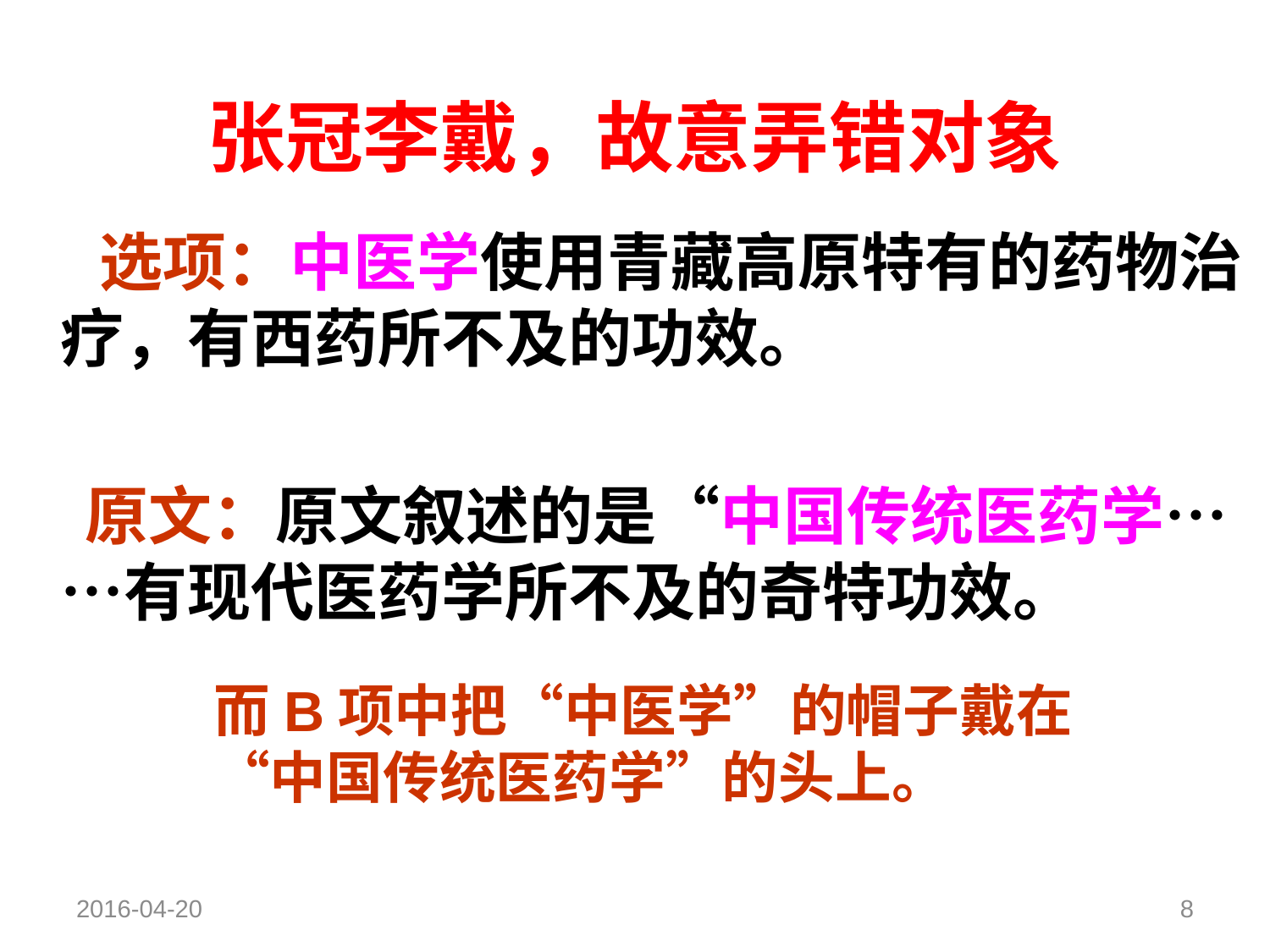

张冠李戴，故意弄错对象
     选项：中医学使用青藏高原特有的药物治疗，有西药所不及的功效。

    原文：原文叙述的是“中国传统医药学……有现代医药学所不及的奇特功效。
而B项中把“中医学”的帽子戴在“中国传统医药学”的头上。
2016-04-20
8